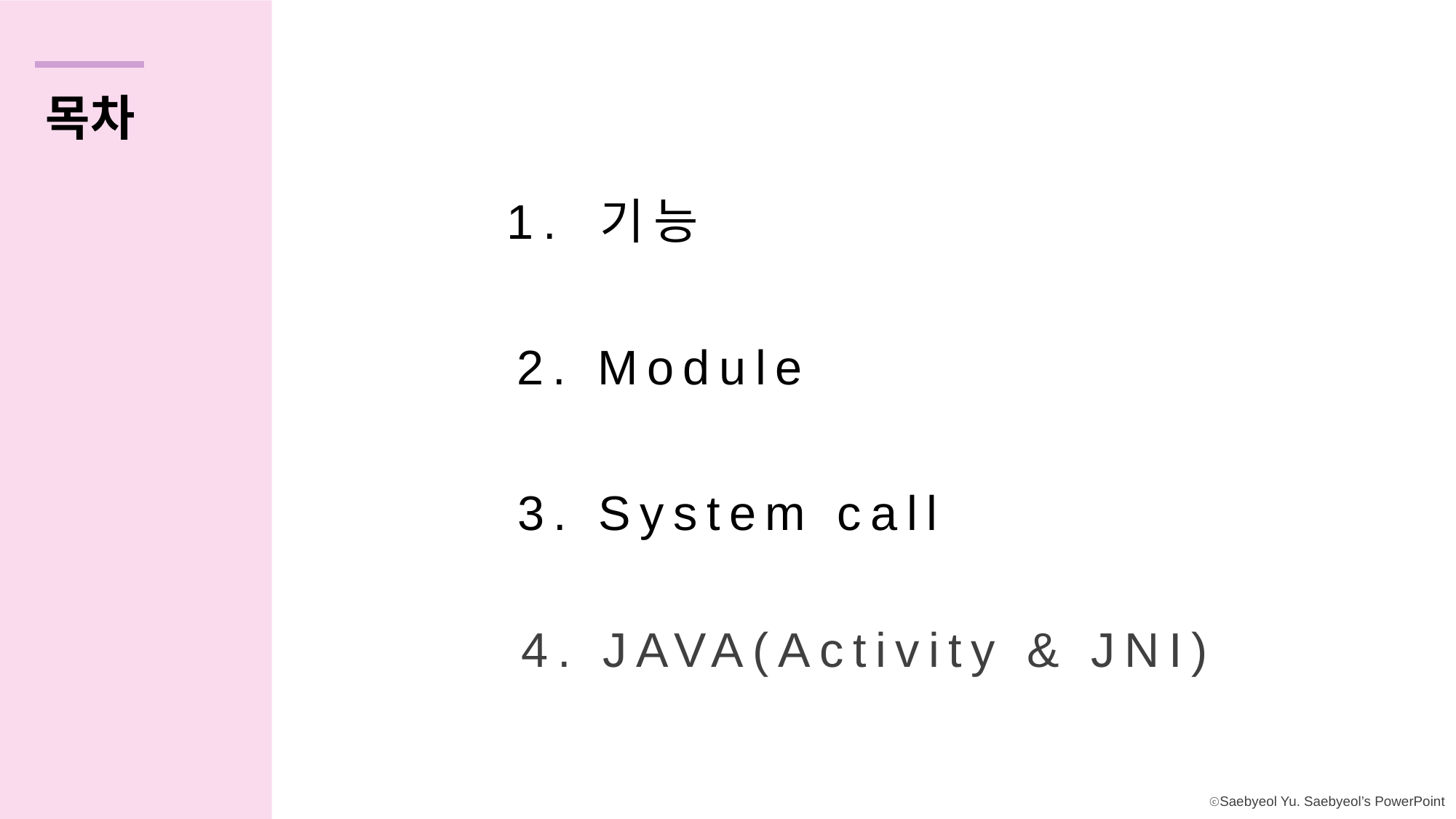

목차
1. 기능
2. Module
3. System call
4. JAVA(Activity & JNI)